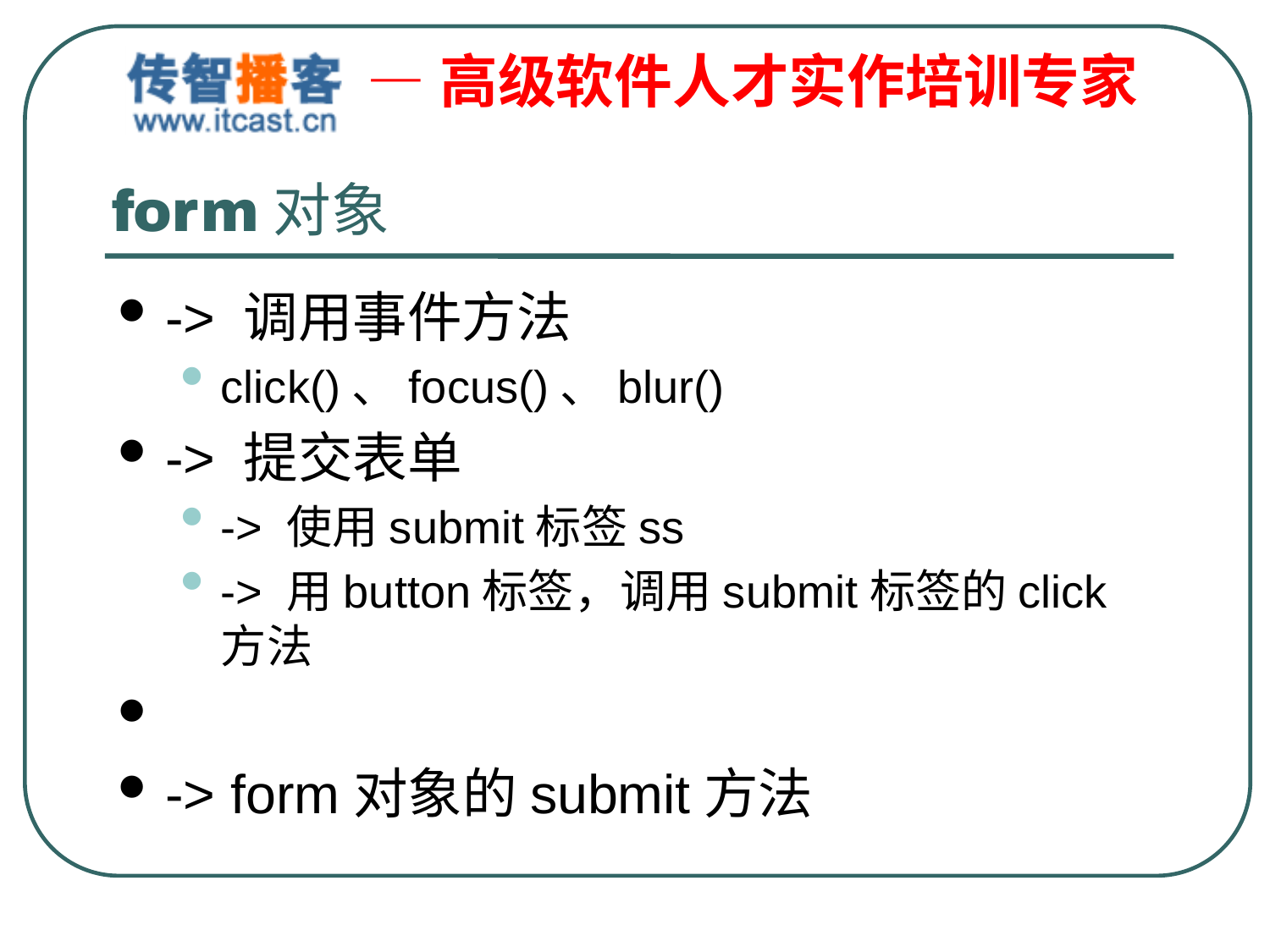

# form对象
-> 调用事件方法
click()、focus()、blur()
-> 提交表单
-> 使用submit标签ss
-> 用button标签，调用submit标签的click方法
-> onsubmit事件
-> form对象的submit方法